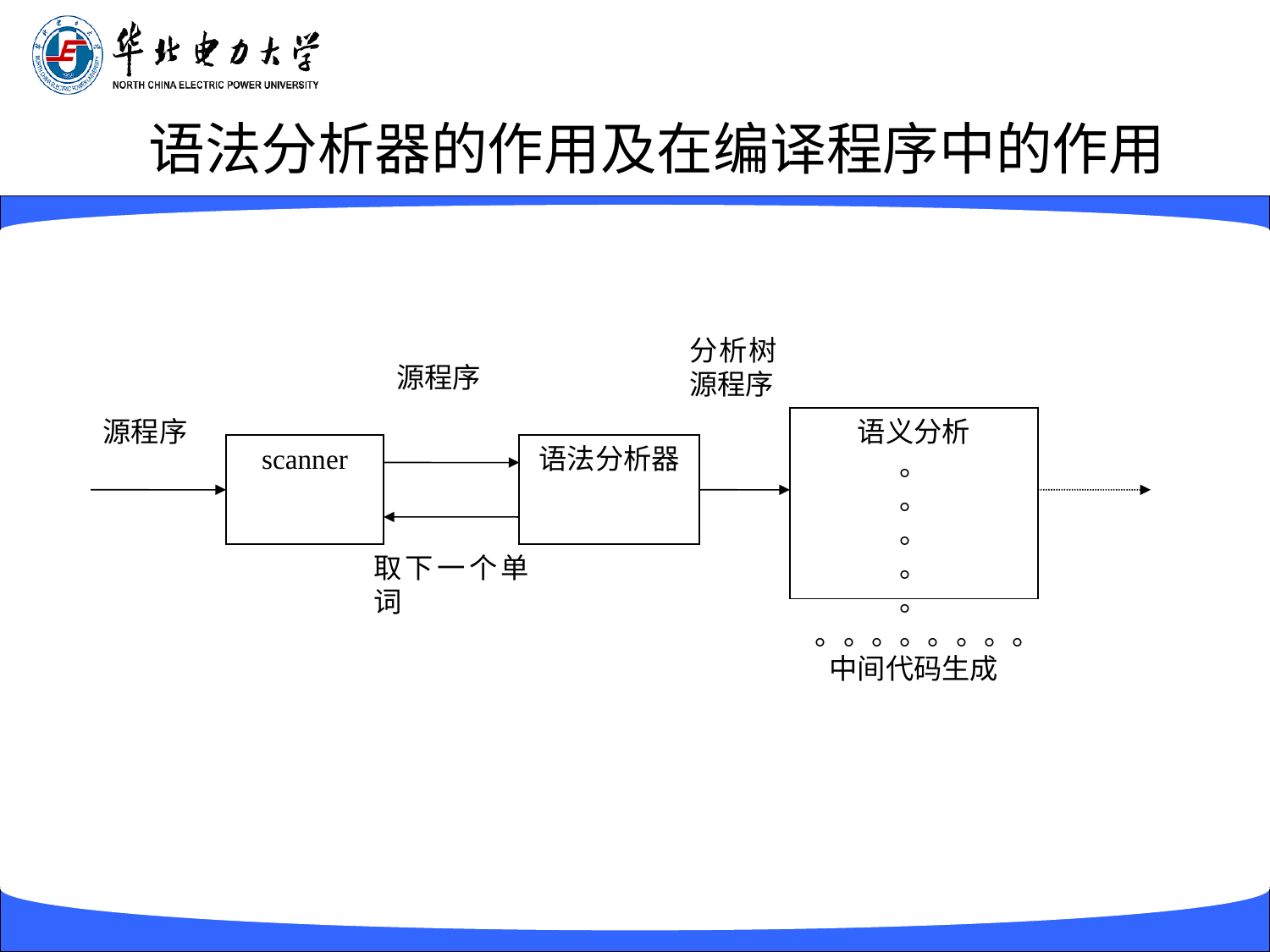

# 语法分析器的作用及在编译程序中的作用
分析树源程序
源程序
源程序
语义分析
。。。。。。。。。。。。。
中间代码生成
scanner
语法分析器

取下一个单词